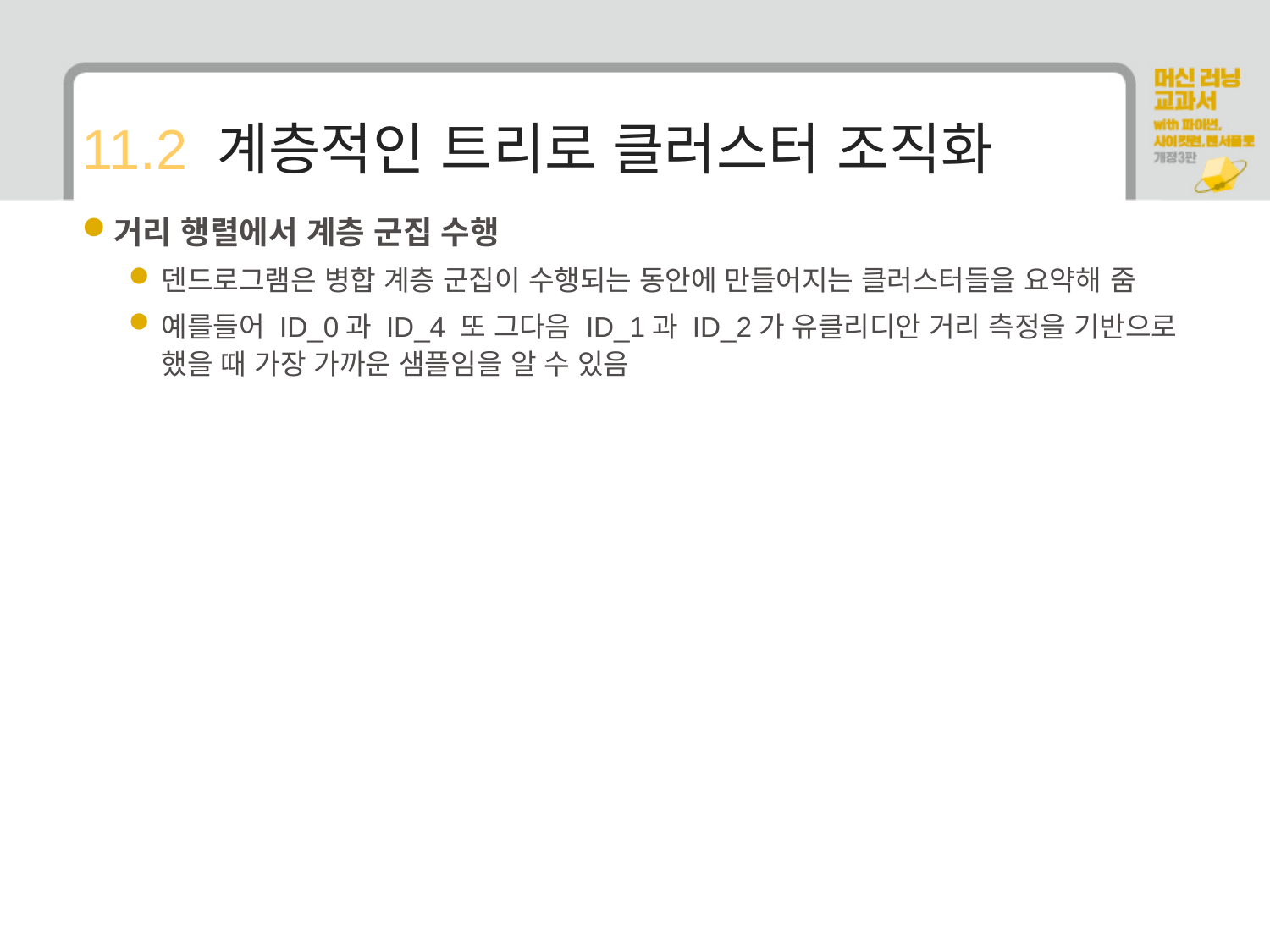

# 11.2 계층적인 트리로 클러스터 조직화
거리 행렬에서 계층 군집 수행
덴드로그램은 병합 계층 군집이 수행되는 동안에 만들어지는 클러스터들을 요약해 줌
예를들어 ID_0과 ID_4 또 그다음 ID_1과 ID_2가 유클리디안 거리 측정을 기반으로 했을 때 가장 가까운 샘플임을 알 수 있음